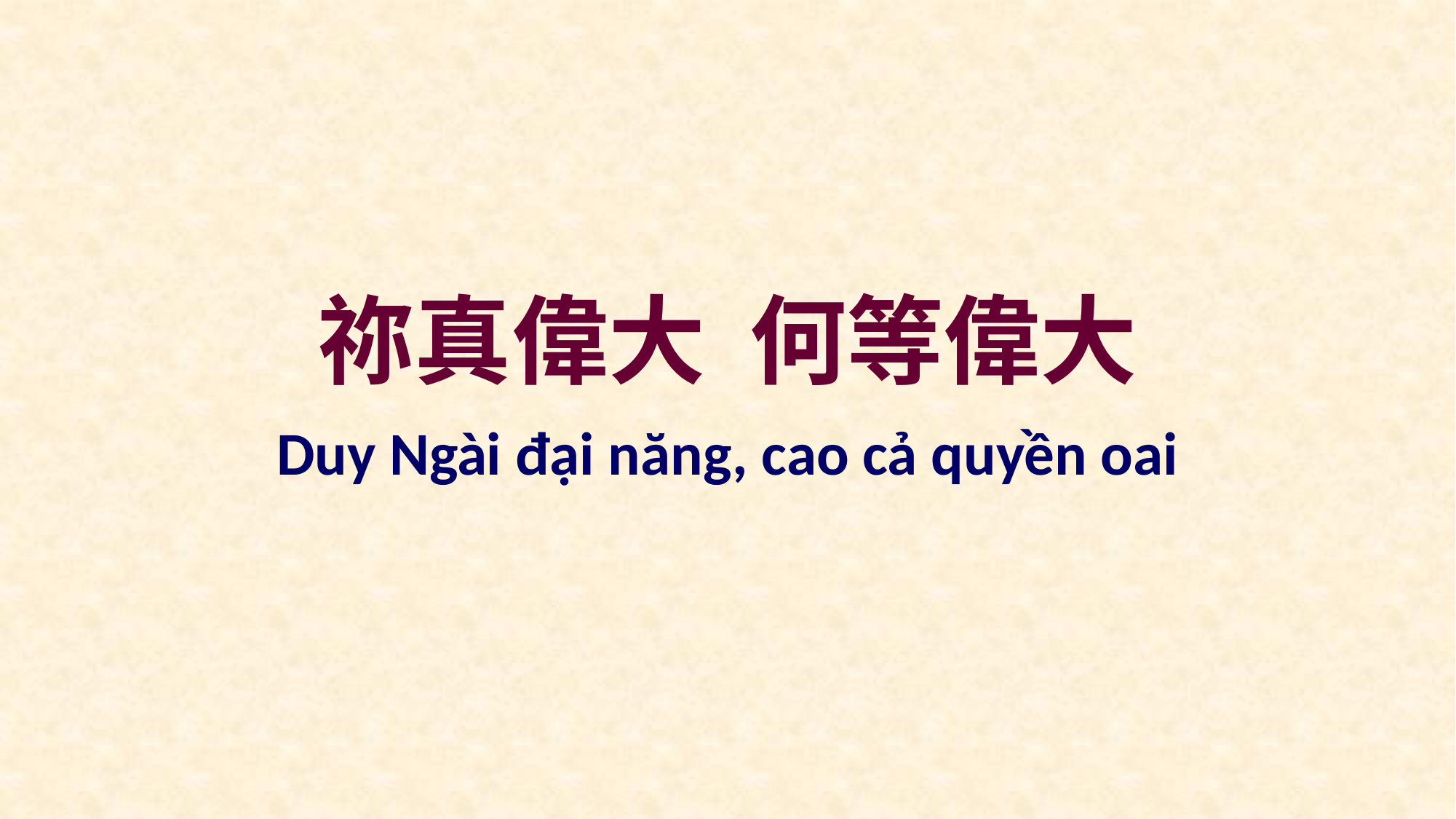

祢真偉大  何等偉大
Duy Ngài đại năng, cao cả quyền oai